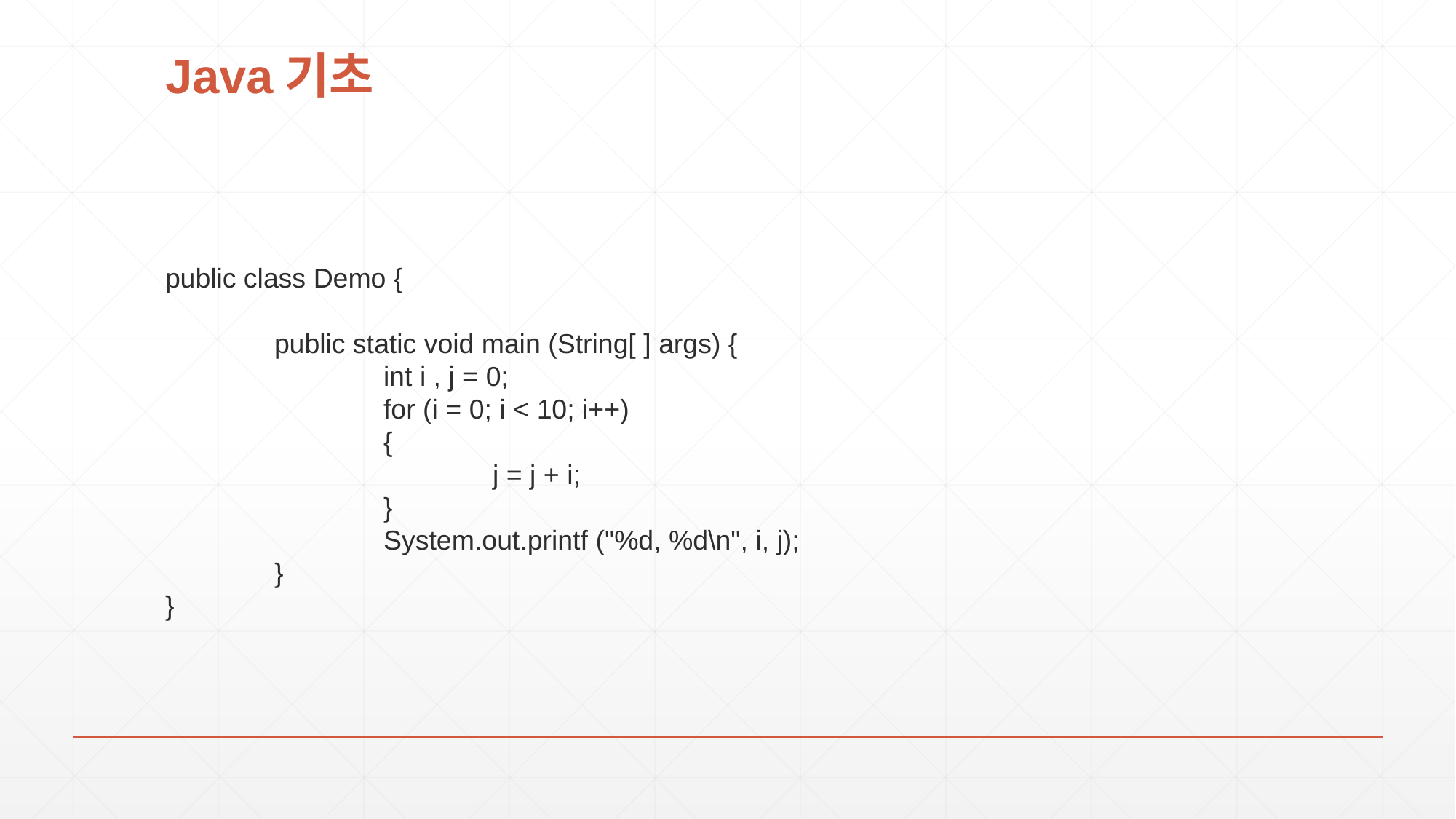

# Java기초
public class Demo {

	public static void main (String[ ] args) {
		int i , j = 0;
		for (i = 0; i < 10; i++)
		{
			j = j + i;
		}
		System.out.printf ("%d, %d\n", i, j);
	}
}